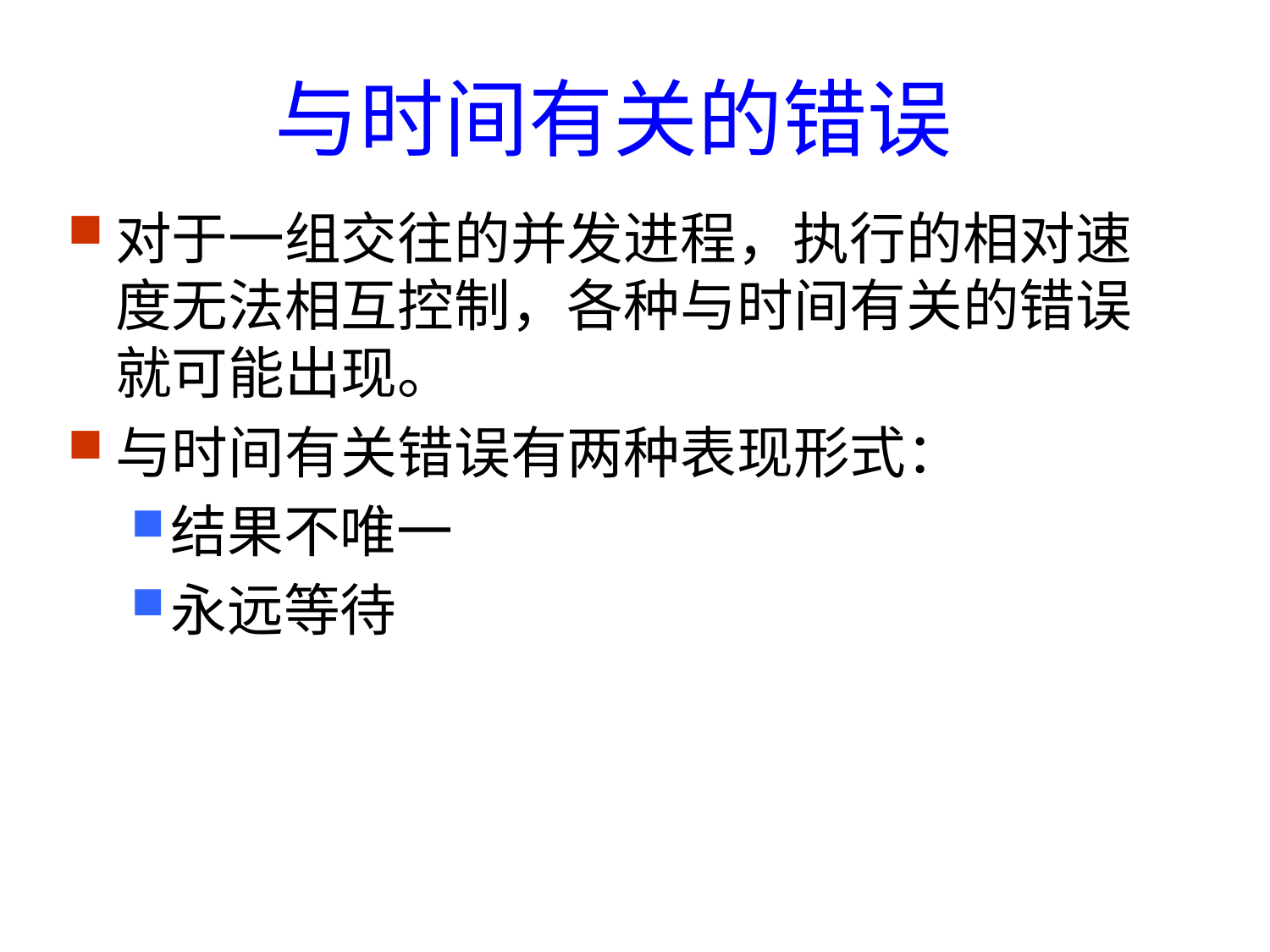

与时间有关的错误
对于一组交往的并发进程，执行的相对速度无法相互控制，各种与时间有关的错误就可能出现。
与时间有关错误有两种表现形式：
结果不唯一
永远等待